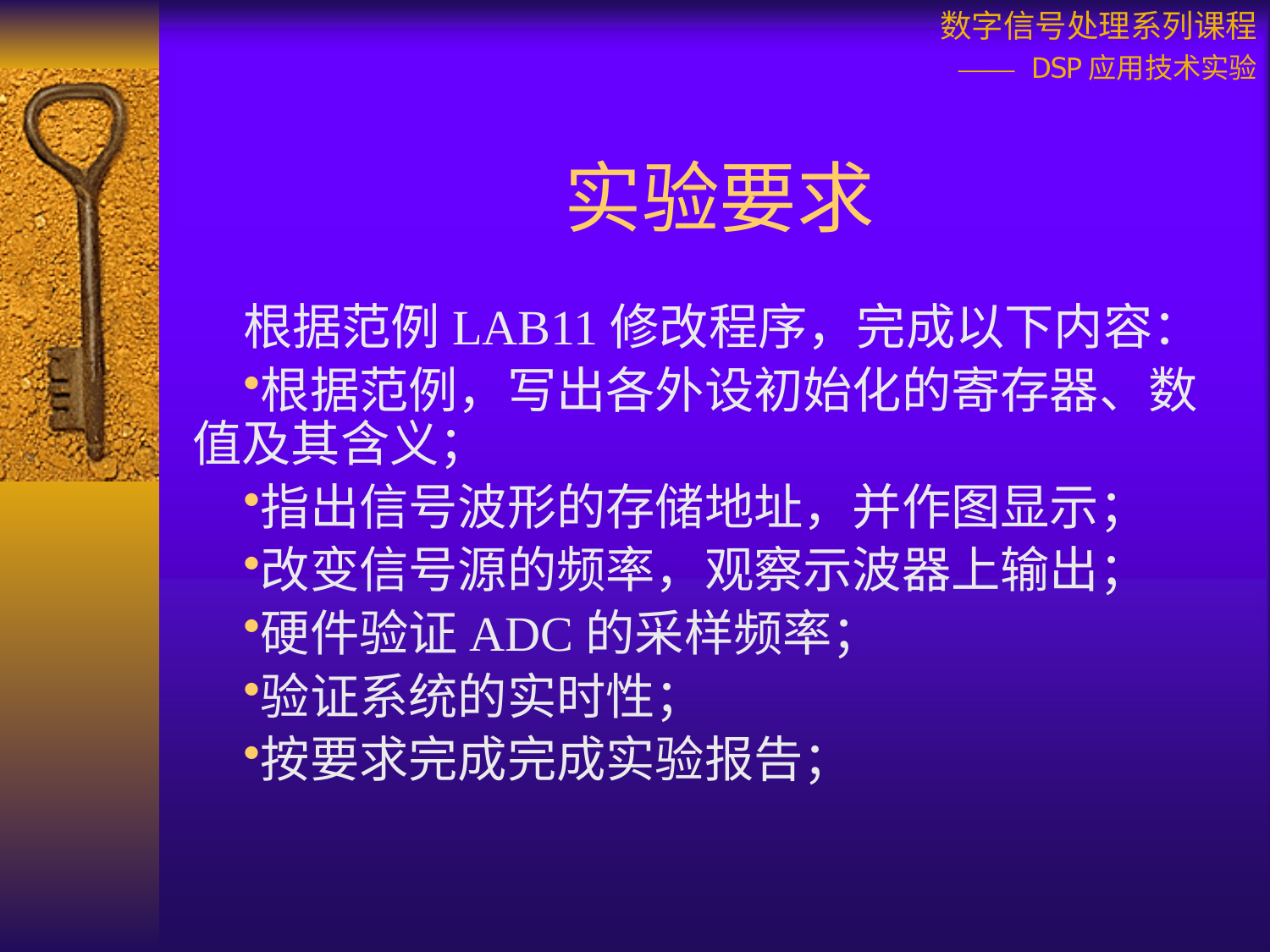

# 实验要求
根据范例LAB11修改程序，完成以下内容：
根据范例，写出各外设初始化的寄存器、数值及其含义；
指出信号波形的存储地址，并作图显示；
改变信号源的频率，观察示波器上输出；
硬件验证ADC的采样频率；
验证系统的实时性；
按要求完成完成实验报告；